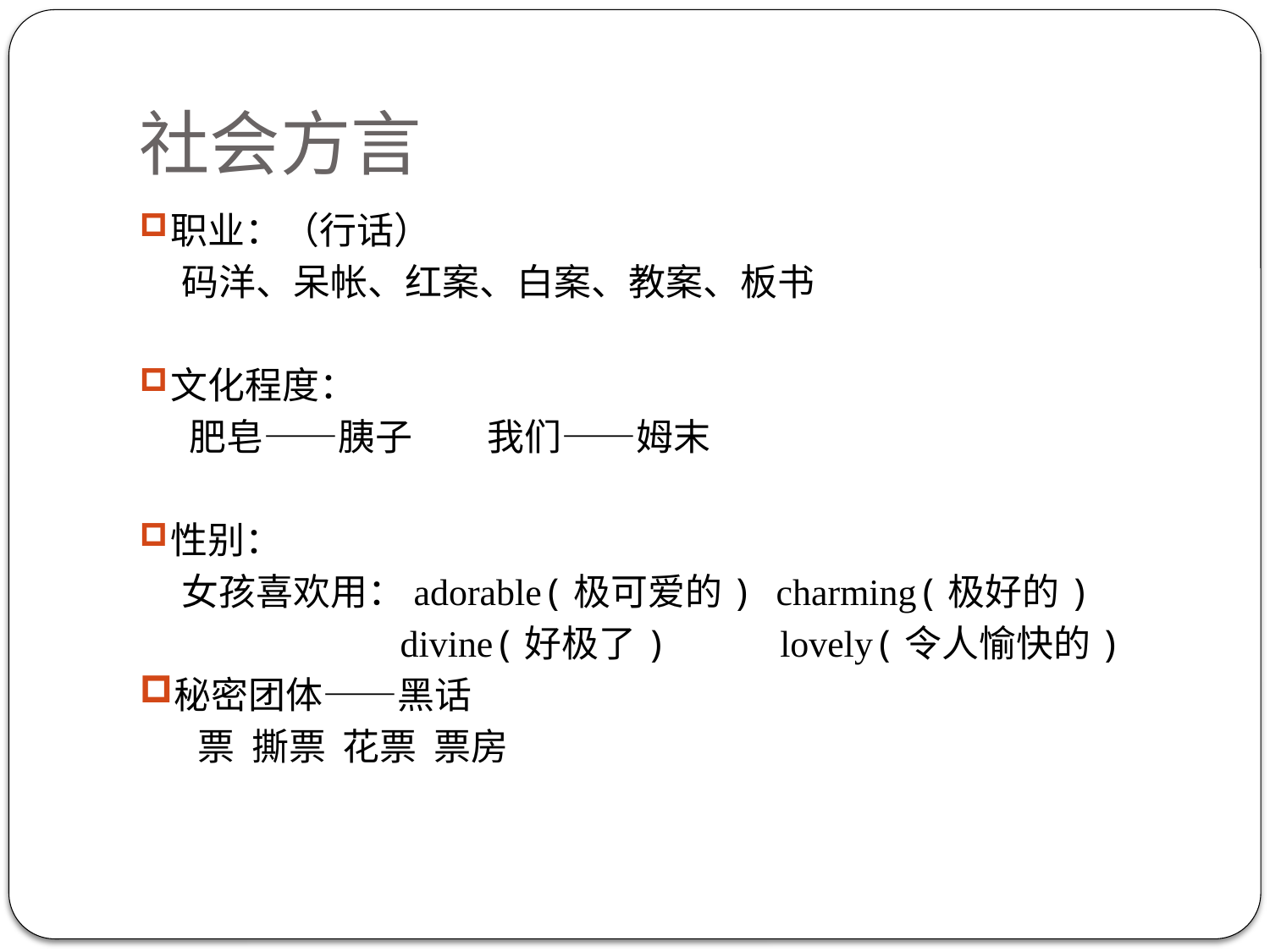

# 社会方言
职业：（行话）
    码洋、呆帐、红案、白案、教案、板书

文化程度：
     肥皂——胰子         我们——姆末

性别：
    女孩喜欢用：adorable(极可爱的) charming(极好的)
                            divine(好极了)     lovely(令人愉快的)
秘密团体——黑话
      票  撕票  花票  票房